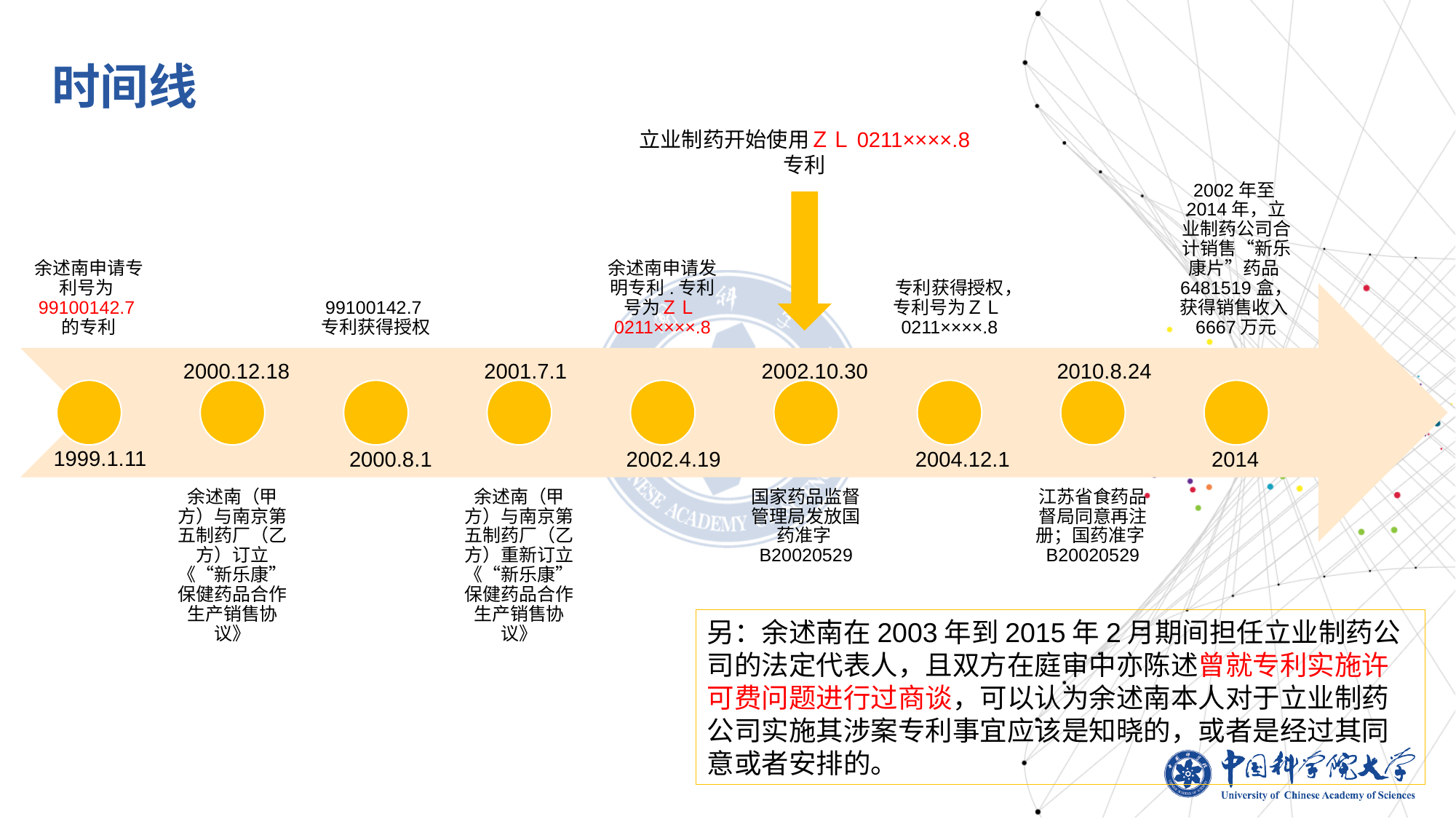

时间线
余述南申请专利号为99100142.7的专利
余述南（甲方）与南京第五制药厂（乙方）订立《“新乐康”保健药品合作生产销售协议》
99100142.7专利获得授权
余述南（甲方）与南京第五制药厂（乙方）重新订立《“新乐康”保健药品合作生产销售协议》
余述南申请发明专利.专利号为ＺＬ0211××××.8
国家药品监督管理局发放国药准字B20020529
专利获得授权，专利号为ＺＬ0211××××.8
江苏省食药品督局同意再注册；国药准字B20020529
2002年至2014年，立业制药公司合计销售“新乐康片”药品6481519盒，获得销售收入6667万元
立业制药开始使用ＺＬ0211××××.8
专利

2002.10.30
2000.12.18
2001.7.1
2010.8.24
1999.1.11
2000.8.1
2002.4.19
2004.12.1
2014
另：余述南在2003年到2015年2月期间担任立业制药公司的法定代表人，且双方在庭审中亦陈述曾就专利实施许可费问题进行过商谈，可以认为余述南本人对于立业制药公司实施其涉案专利事宜应该是知晓的，或者是经过其同意或者安排的。